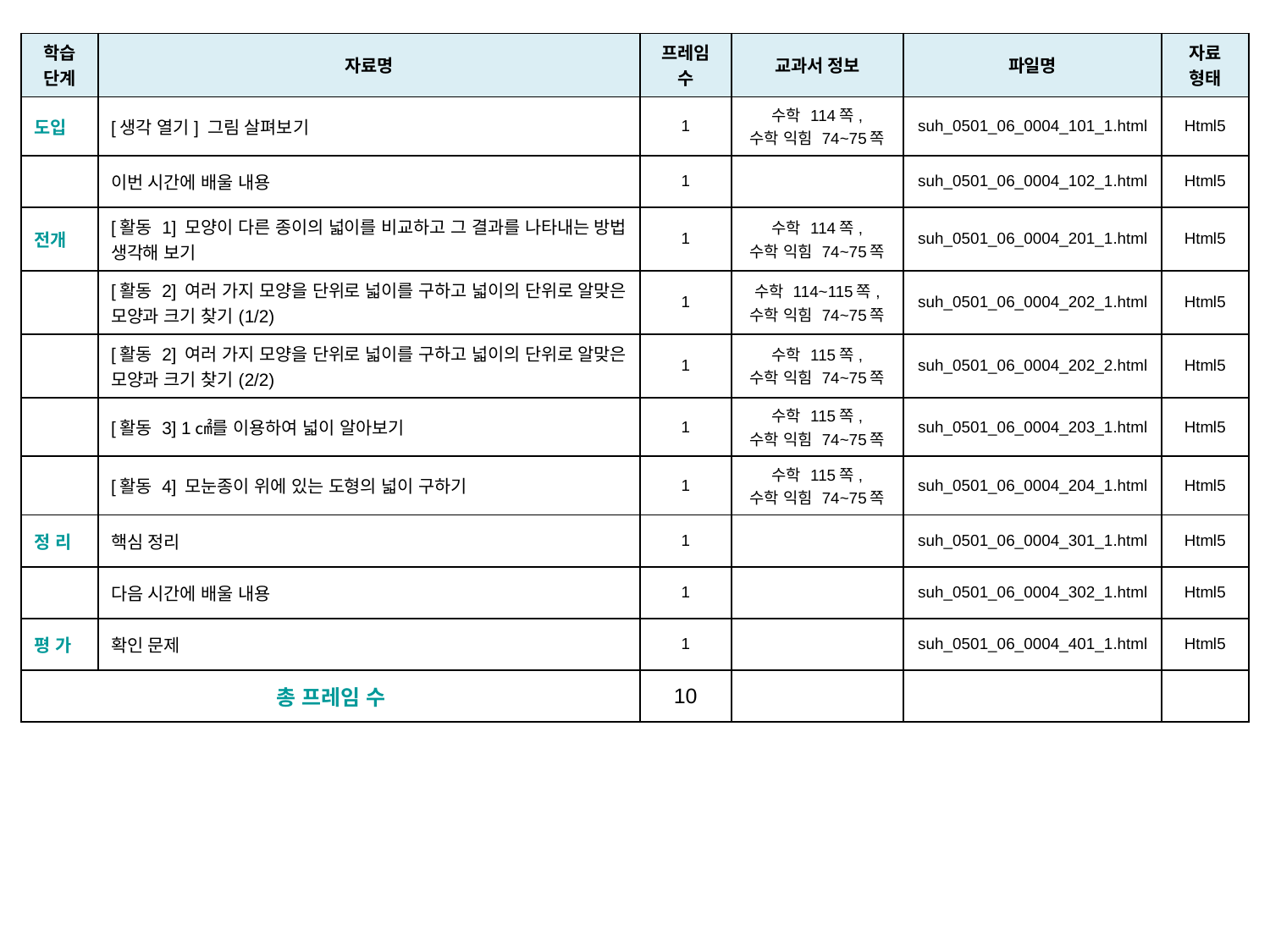

| 학습 단계 | 자료명 | 프레임 수 | 교과서 정보 | 파일명 | 자료 형태 |
| --- | --- | --- | --- | --- | --- |
| 도입 | [생각 열기] 그림 살펴보기 | 1 | 수학 114쪽, 수학 익힘 74~75쪽 | suh\_0501\_06\_0004\_101\_1.html | Html5 |
|  | 이번 시간에 배울 내용 | 1 |  | suh\_0501\_06\_0004\_102\_1.html | Html5 |
| 전개 | [활동 1] 모양이 다른 종이의 넓이를 비교하고 그 결과를 나타내는 방법 생각해 보기 | 1 | 수학 114쪽, 수학 익힘 74~75쪽 | suh\_0501\_06\_0004\_201\_1.html | Html5 |
|  | [활동 2] 여러 가지 모양을 단위로 넓이를 구하고 넓이의 단위로 알맞은 모양과 크기 찾기(1/2) | 1 | 수학 114~115쪽, 수학 익힘 74~75쪽 | suh\_0501\_06\_0004\_202\_1.html | Html5 |
|  | [활동 2] 여러 가지 모양을 단위로 넓이를 구하고 넓이의 단위로 알맞은 모양과 크기 찾기(2/2) | 1 | 수학 115쪽, 수학 익힘 74~75쪽 | suh\_0501\_06\_0004\_202\_2.html | Html5 |
|  | [활동 3] 1㎠를 이용하여 넓이 알아보기 | 1 | 수학 115쪽, 수학 익힘 74~75쪽 | suh\_0501\_06\_0004\_203\_1.html | Html5 |
|  | [활동 4] 모눈종이 위에 있는 도형의 넓이 구하기 | 1 | 수학 115쪽, 수학 익힘 74~75쪽 | suh\_0501\_06\_0004\_204\_1.html | Html5 |
| 정 리 | 핵심 정리 | 1 |  | suh\_0501\_06\_0004\_301\_1.html | Html5 |
|  | 다음 시간에 배울 내용 | 1 |  | suh\_0501\_06\_0004\_302\_1.html | Html5 |
| 평 가 | 확인 문제 | 1 |  | suh\_0501\_06\_0004\_401\_1.html | Html5 |
| 총 프레임 수 |  | 10 |  |  |  |